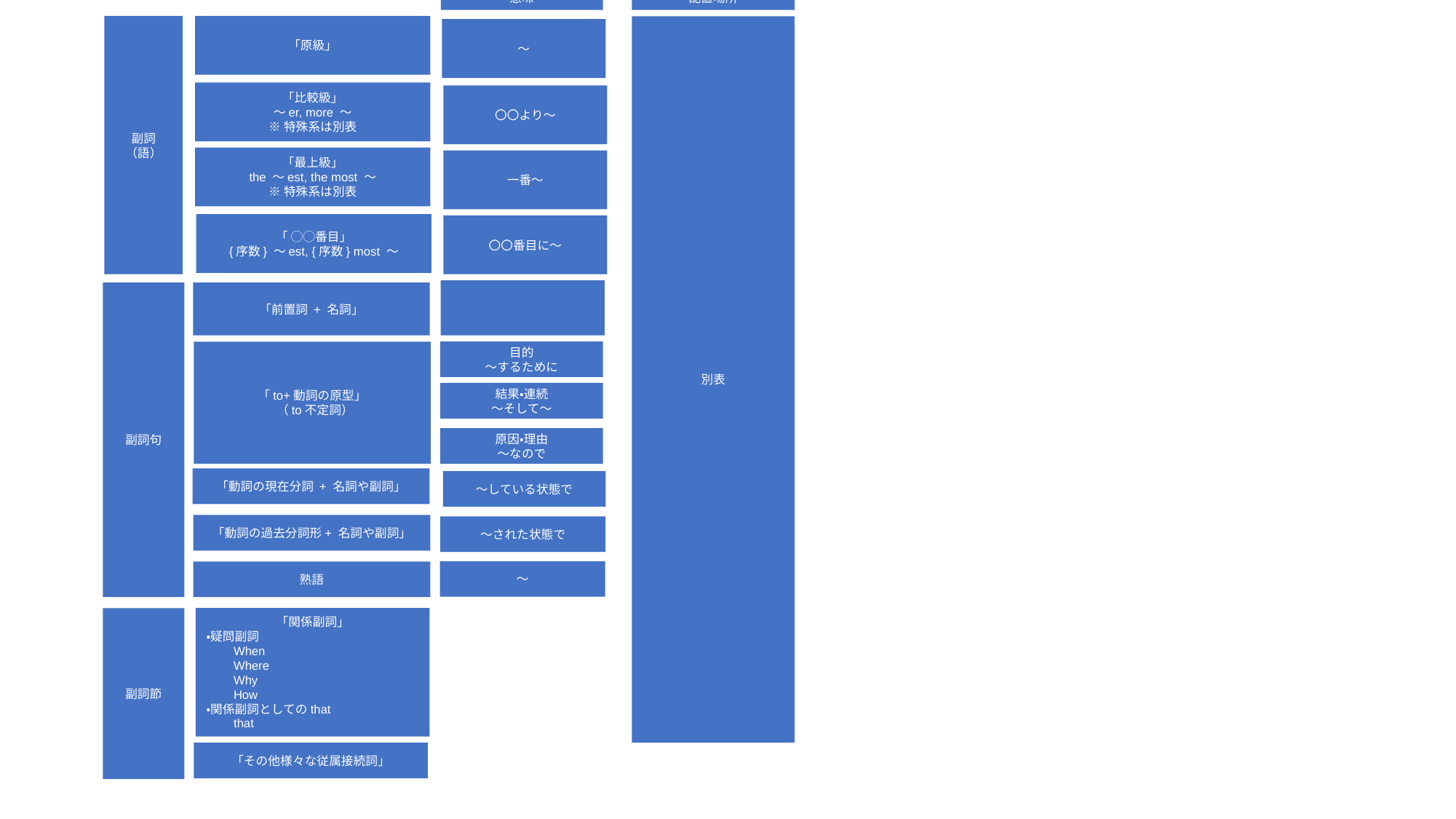

意味
配置場所
「原級」
副詞（語）
別表
〜
「比較級」
〜er, more 〜
※特殊系は別表
〇〇より〜
「最上級」
the 〜est, the most 〜
※特殊系は別表
一番〜
「 ◯◯番目」
{序数} 〜est, {序数} most 〜
〇〇番目に〜

「前置詞 + 名詞」
副詞句
目的
〜するために
「to+動詞の原型」
 （to不定詞）
結果・連続
〜そして〜
原因・理由
〜なので
「動詞の現在分詞 + 名詞や副詞」
〜している状態で
「動詞の過去分詞形+ 名詞や副詞」
〜された状態で
〜
熟語
「関係副詞」
・疑問副詞
　　When
　　Where
　　Why
　　How
・関係副詞としてのthat
　　that
副詞節
「その他様々な従属接続詞」